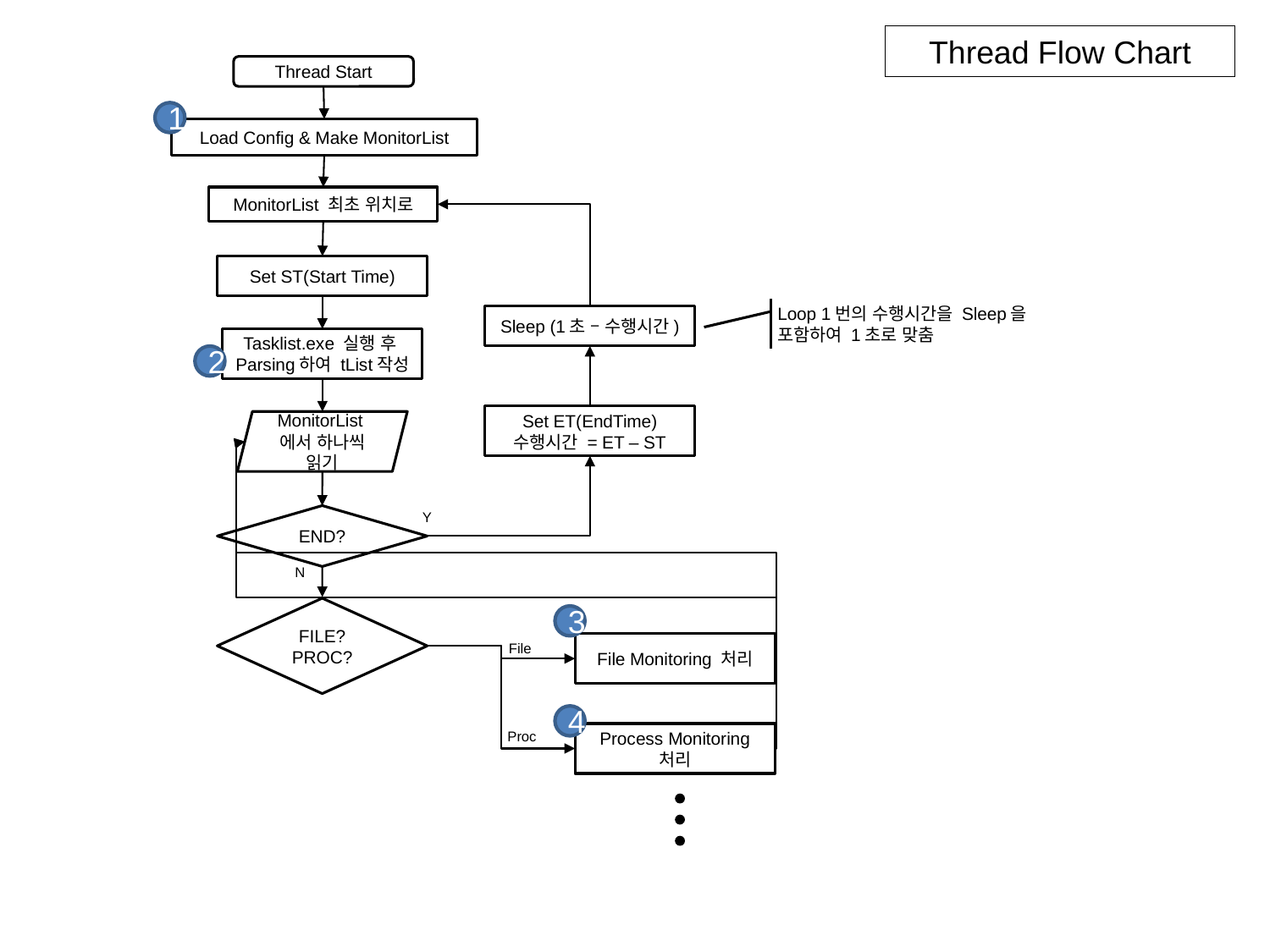

Thread Flow Chart
Thread Start
1
Load Config & Make MonitorList
MonitorList 최초 위치로
Set ST(Start Time)
Loop 1번의 수행시간을 Sleep을 포함하여 1초로 맞춤
Sleep (1초 – 수행시간)
Tasklist.exe 실행 후
Parsing하여 tList작성
2
Set ET(EndTime)
수행시간 = ET – ST
MonitorList에서 하나씩 읽기
END?
Y
N
FILE?
PROC?
3
File
File Monitoring 처리
4
Process Monitoring 처리
Proc